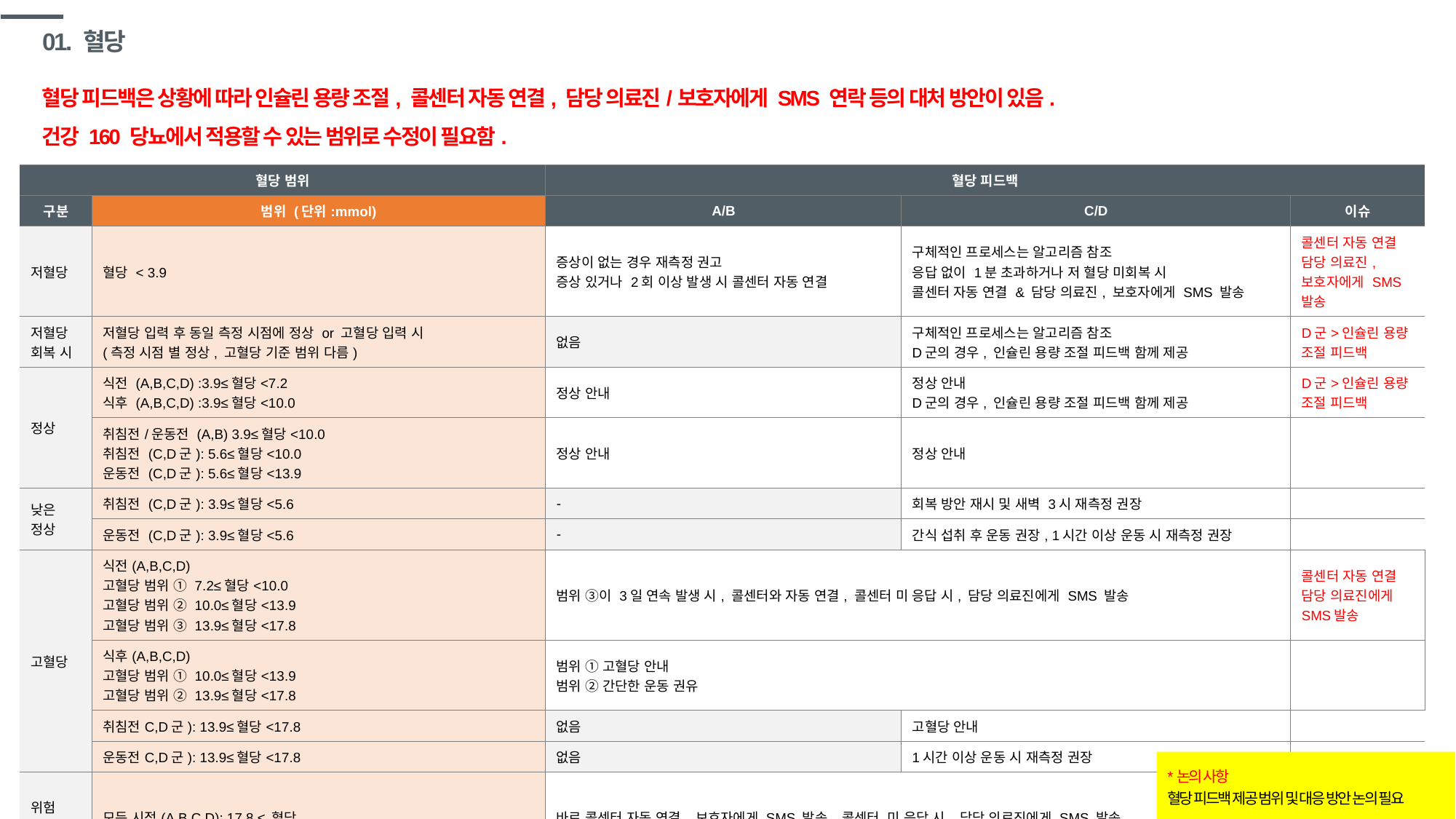

# 01. 혈당
혈당 피드백은 상황에 따라 인슐린 용량 조절, 콜센터 자동 연결, 담당 의료진/보호자에게 SMS 연락 등의 대처 방안이 있음.
건강 160 당뇨에서 적용할 수 있는 범위로 수정이 필요함.
| 혈당 범위 |  | 혈당 피드백 |  |  |
| --- | --- | --- | --- | --- |
| 구분 | 범위 (단위:mmol) | A/B | C/D | 이슈 |
| 저혈당 | 혈당 < 3.9 | 증상이 없는 경우 재측정 권고 증상 있거나 2회 이상 발생 시 콜센터 자동 연결 | 구체적인 프로세스는 알고리즘 참조 응답 없이 1분 초과하거나 저 혈당 미회복 시 콜센터 자동 연결 & 담당 의료진, 보호자에게 SMS 발송 | 콜센터 자동 연결 담당 의료진, 보호자에게 SMS발송 |
| 저혈당 회복 시 | 저혈당 입력 후 동일 측정 시점에 정상 or 고혈당 입력 시 (측정 시점 별 정상, 고혈당 기준 범위 다름) | 없음 | 구체적인 프로세스는 알고리즘 참조 D군의 경우, 인슐린 용량 조절 피드백 함께 제공 | D군>인슐린 용량 조절 피드백 |
| 정상 | 식전 (A,B,C,D) :3.9≤혈당<7.2 식후 (A,B,C,D) :3.9≤혈당<10.0 | 정상 안내 | 정상 안내 D군의 경우, 인슐린 용량 조절 피드백 함께 제공 | D군>인슐린 용량 조절 피드백 |
|  | 취침전/운동전 (A,B) 3.9≤혈당<10.0 취침전 (C,D군): 5.6≤혈당<10.0 운동전 (C,D군): 5.6≤혈당<13.9 | 정상 안내 | 정상 안내 |  |
| 낮은 정상 | 취침전 (C,D군): 3.9≤혈당<5.6 | - | 회복 방안 재시 및 새벽 3시 재측정 권장 |  |
|  | 운동전 (C,D군): 3.9≤혈당<5.6 | - | 간식 섭취 후 운동 권장, 1시간 이상 운동 시 재측정 권장 |  |
| 고혈당 | 식전(A,B,C,D) 고혈당 범위 ① 7.2≤혈당<10.0 고혈당 범위 ② 10.0≤혈당<13.9 고혈당 범위 ③ 13.9≤혈당<17.8 | 범위 ③이 3일 연속 발생 시, 콜센터와 자동 연결, 콜센터 미 응답 시, 담당 의료진에게 SMS 발송 |  | 콜센터 자동 연결 담당 의료진에게 SMS발송 |
|  | 식후(A,B,C,D) 고혈당 범위 ① 10.0≤혈당<13.9 고혈당 범위 ② 13.9≤혈당<17.8 | 범위 ① 고혈당 안내 범위 ② 간단한 운동 권유 |  |  |
|  | 취침전C,D군): 13.9≤혈당<17.8 | 없음 | 고혈당 안내 |  |
|  | 운동전C,D군): 13.9≤혈당<17.8 | 없음 | 1시간 이상 운동 시 재측정 권장 |  |
| 위험 혈당 | 모든 시점(A,B,C,D): 17.8 ≤ 혈당 | 바로 콜센터 자동 연결, 보호자에게 SMS 발송, 콜센터 미 응답 시, 담당 의료진에게 SMS 발송 |  | 콜센터 자동 연결 담당 의료진, 보호자에게 SMS발송 |
| 높은 혈당 | ‘높은 혈당’은 상대적 수치로, 『컬럼 별 인슐린 용량 조절 단위』에 따라 현 용량 유지 구간을 초과한 혈당 수치를 의미 | 높은 혈당이 발생한 당시의 측정 시점과 혈당 수치 기준 범위에 따라 혈당 피드백이 노출 D군의 경우, 인슐린 용량 조절 피드백 함께 제공 |  | 높은 혈당 기준, D군>인슐린 용량 조절 피드백 |
*논의 사항
혈당 피드백 제공 범위 및 대응 방안 논의 필요